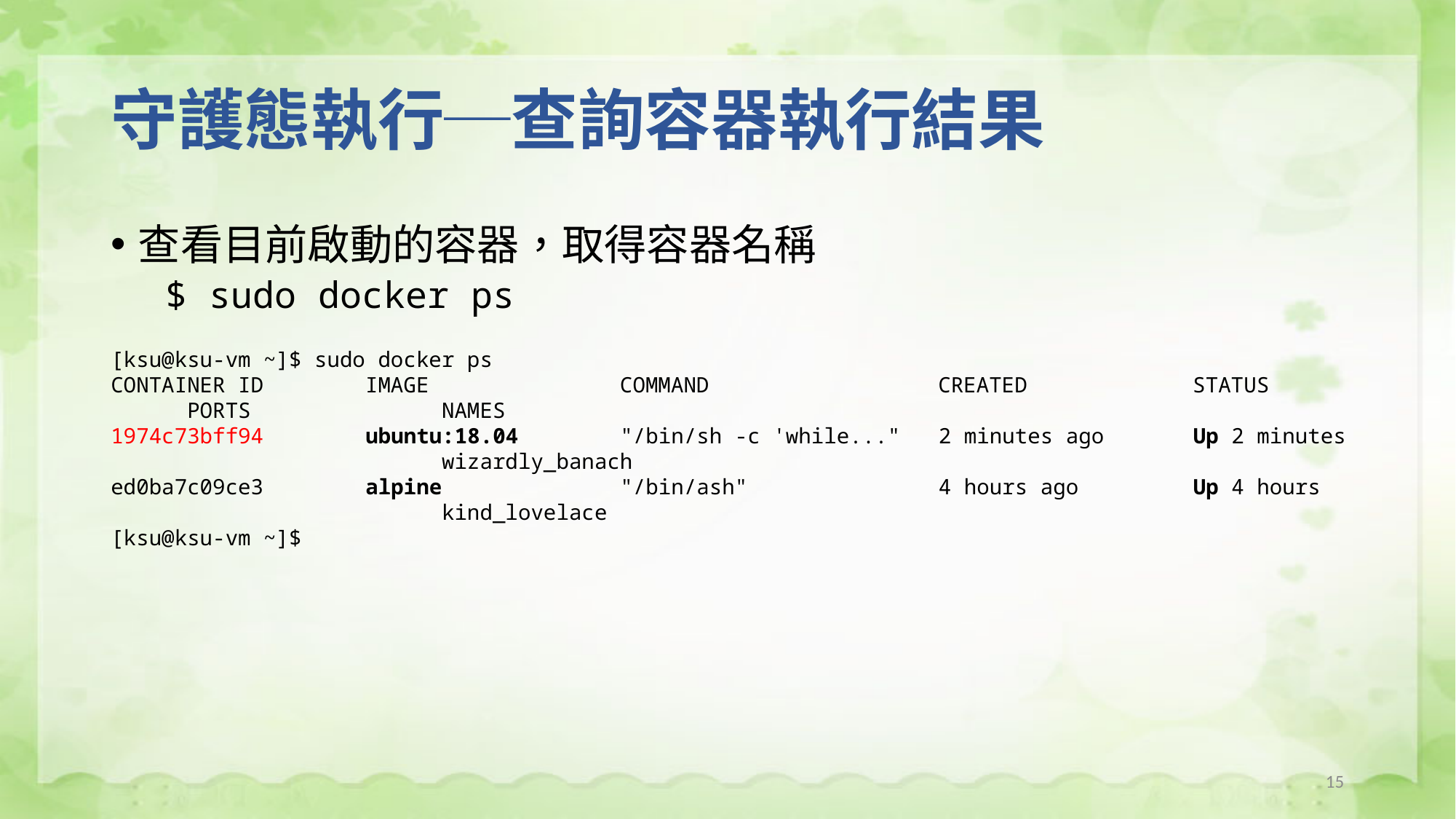

# 守護態執行─查詢容器執行結果
查看目前啟動的容器，取得容器名稱
$ sudo docker ps

[ksu@ksu-vm ~]$ sudo docker ps
CONTAINER ID        IMAGE               COMMAND                  CREATED             STATUS              PORTS               NAMES
1974c73bff94        ubuntu:18.04        "/bin/sh -c 'while..."   2 minutes ago       Up 2 minutes                            wizardly_banach
ed0ba7c09ce3        alpine              "/bin/ash"               4 hours ago         Up 4 hours                              kind_lovelace
[ksu@ksu-vm ~]$
15